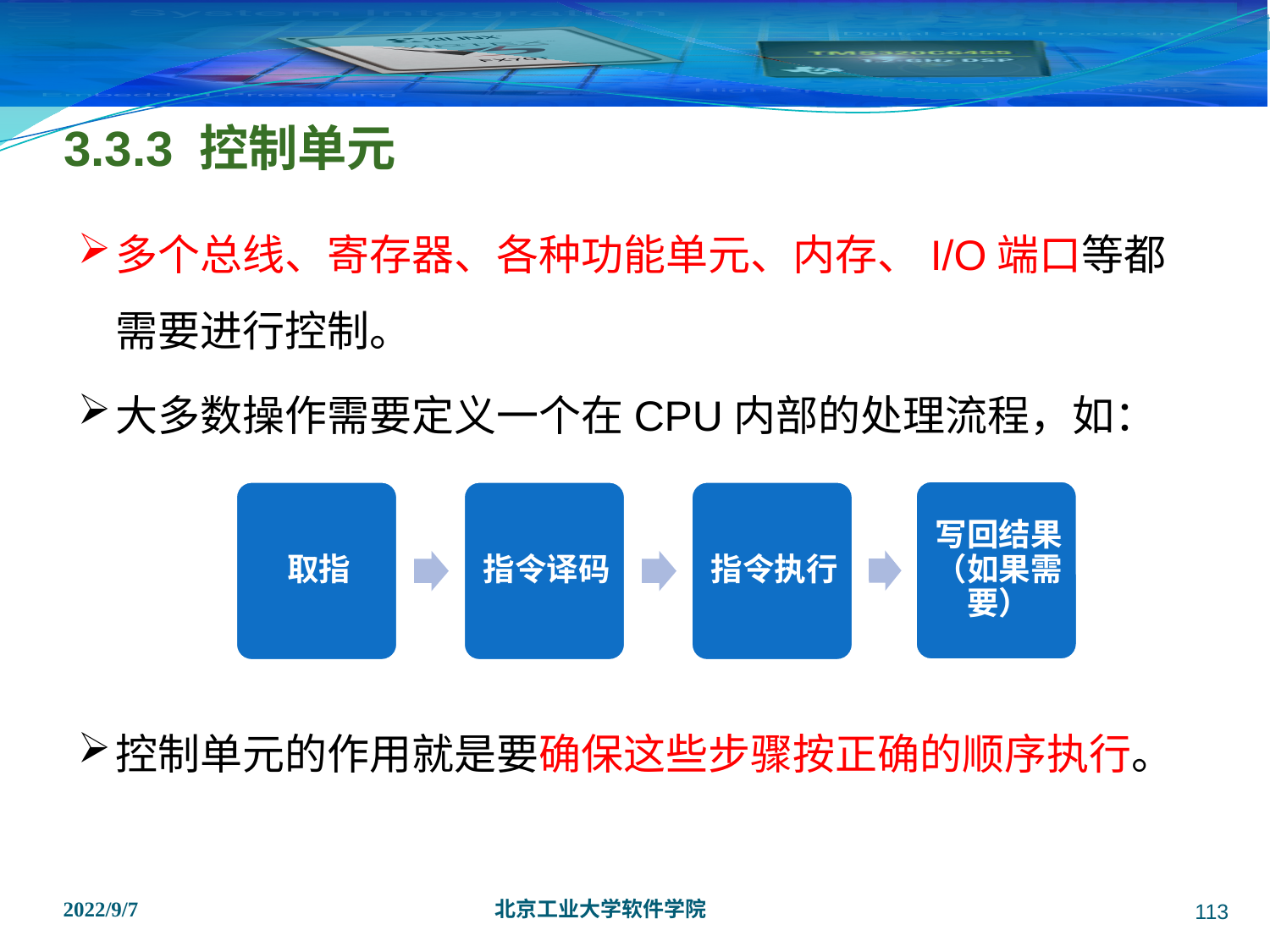

# 3.3.3 控制单元
多个总线、寄存器、各种功能单元、内存、I/O端口等都需要进行控制。
大多数操作需要定义一个在CPU内部的处理流程，如：

控制单元的作用就是要确保这些步骤按正确的顺序执行。

取指

指令译码

指令执行

写回结果（如果需要）